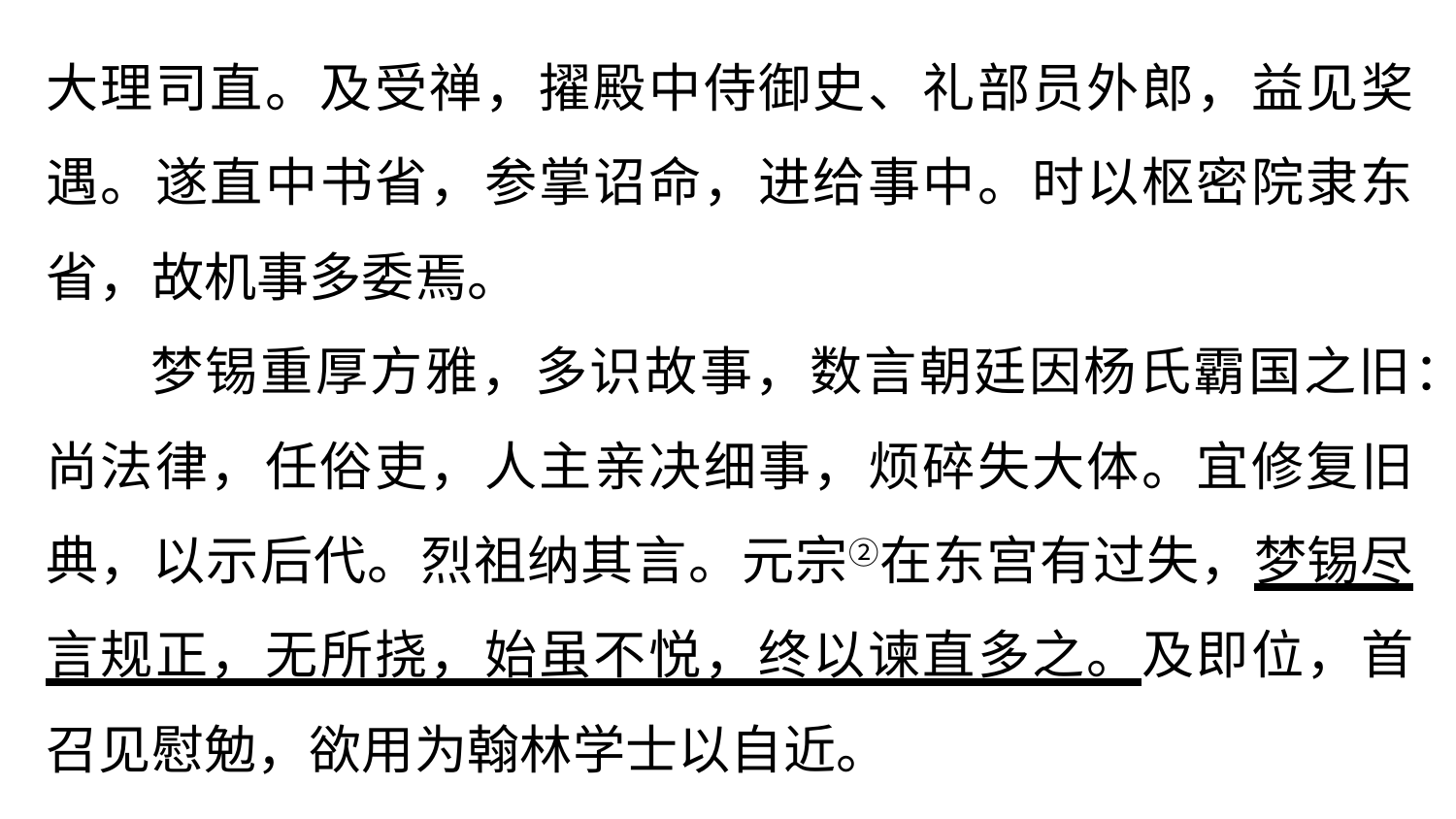

大理司直。及受禅，擢殿中侍御史、礼部员外郎，益见奖遇。遂直中书省，参掌诏命，进给事中。时以枢密院隶东省，故机事多委焉。
梦锡重厚方雅，多识故事，数言朝廷因杨氏霸国之旧：尚法律，任俗吏，人主亲决细事，烦碎失大体。宜修复旧典，以示后代。烈祖纳其言。元宗②在东宫有过失，梦锡尽言规正，无所挠，始虽不悦，终以谏直多之。及即位，首召见慰勉，欲用为翰林学士以自近。